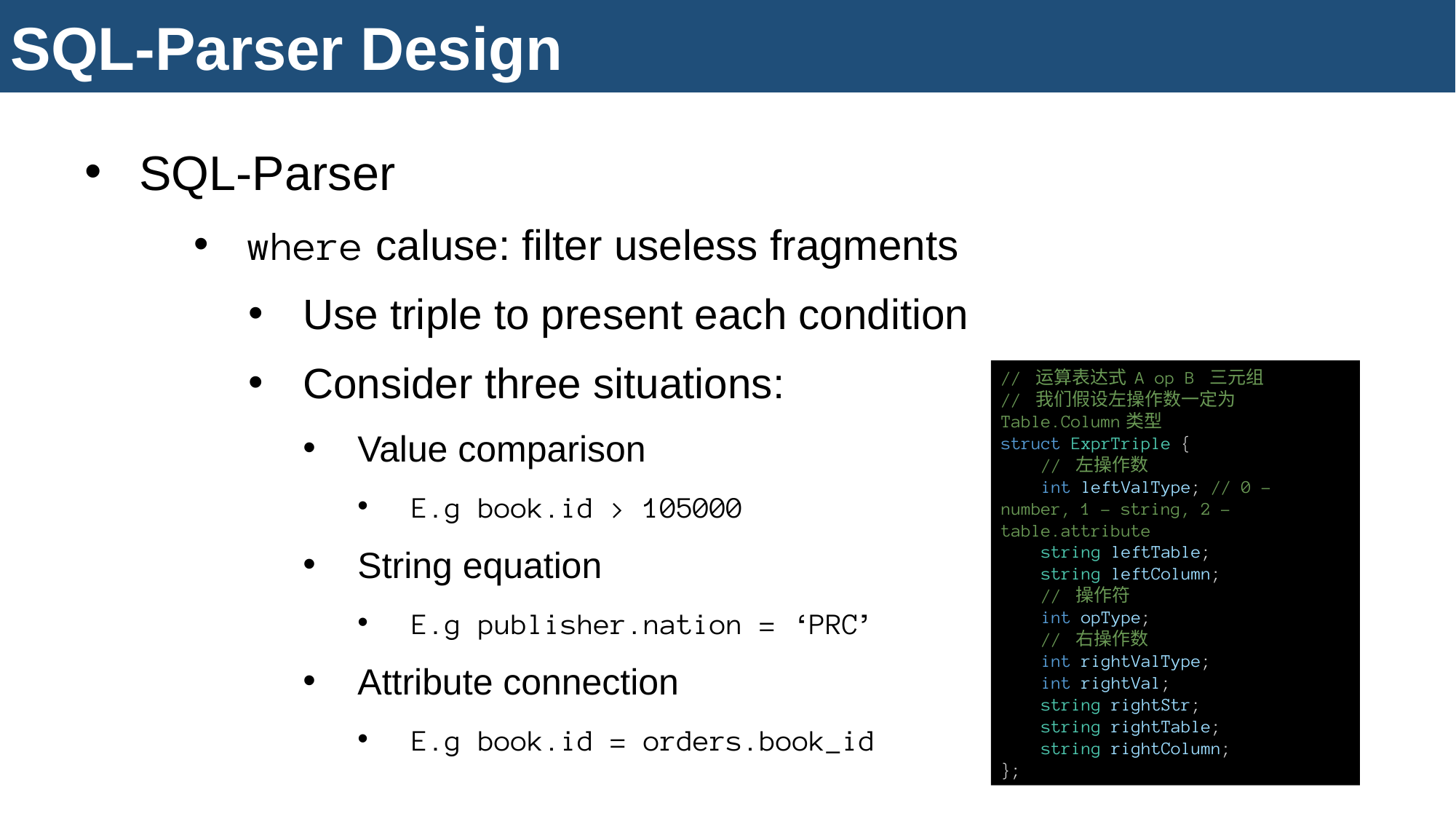

SQL-Parser Design
SQL-Parser
where caluse: filter useless fragments
Use triple to present each condition
Consider three situations:
Value comparison
E.g book.id > 105000
String equation
E.g publisher.nation = ‘PRC’
Attribute connection
E.g book.id = orders.book_id
// 运算表达式 A op B 三元组
// 我们假设左操作数一定为Table.Column类型
struct ExprTriple {
    // 左操作数
    int leftValType; // 0 - number, 1 - string, 2 - table.attribute
    string leftTable;
    string leftColumn;
    // 操作符
    int opType;
    // 右操作数
    int rightValType;
    int rightVal;
    string rightStr;
    string rightTable;
    string rightColumn;
};